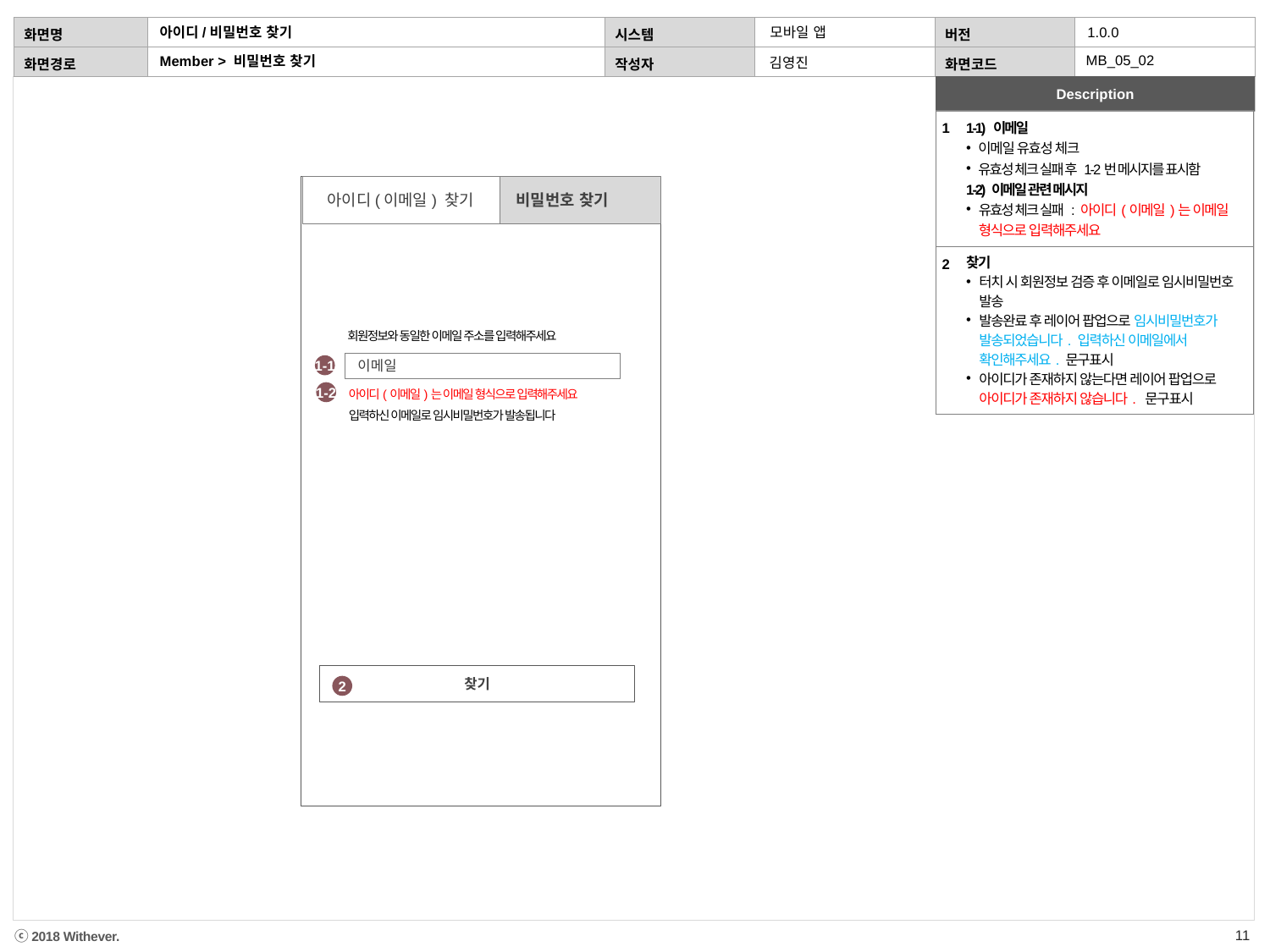

# 아이디/비밀번호 찾기
모바일 앱
MB_05_02
Member > 비밀번호 찾기
김영진
| 1 | 1-1) 이메일 이메일 유효성 체크 유효성 체크 실패 후 1-2번 메시지를 표시함 1-2) 이메일 관련 메시지 유효성 체크 실패 : 아이디(이메일)는 이메일 형식으로 입력해주세요 |
| --- | --- |
| 2 | 찾기 터치 시 회원정보 검증 후 이메일로 임시비밀번호 발송 발송완료 후 레이어 팝업으로 임시비밀번호가 발송되었습니다. 입력하신 이메일에서 확인해주세요. 문구표시 아이디가 존재하지 않는다면 레이어 팝업으로 아이디가 존재하지 않습니다. 문구표시 |

아이디(이메일) 찾기
비밀번호 찾기
회원정보와 동일한 이메일 주소를 입력해주세요
이메일
1-1
아이디(이메일)는 이메일 형식으로 입력해주세요
1-2
입력하신 이메일로 임시비밀번호가 발송됩니다

찾기
2